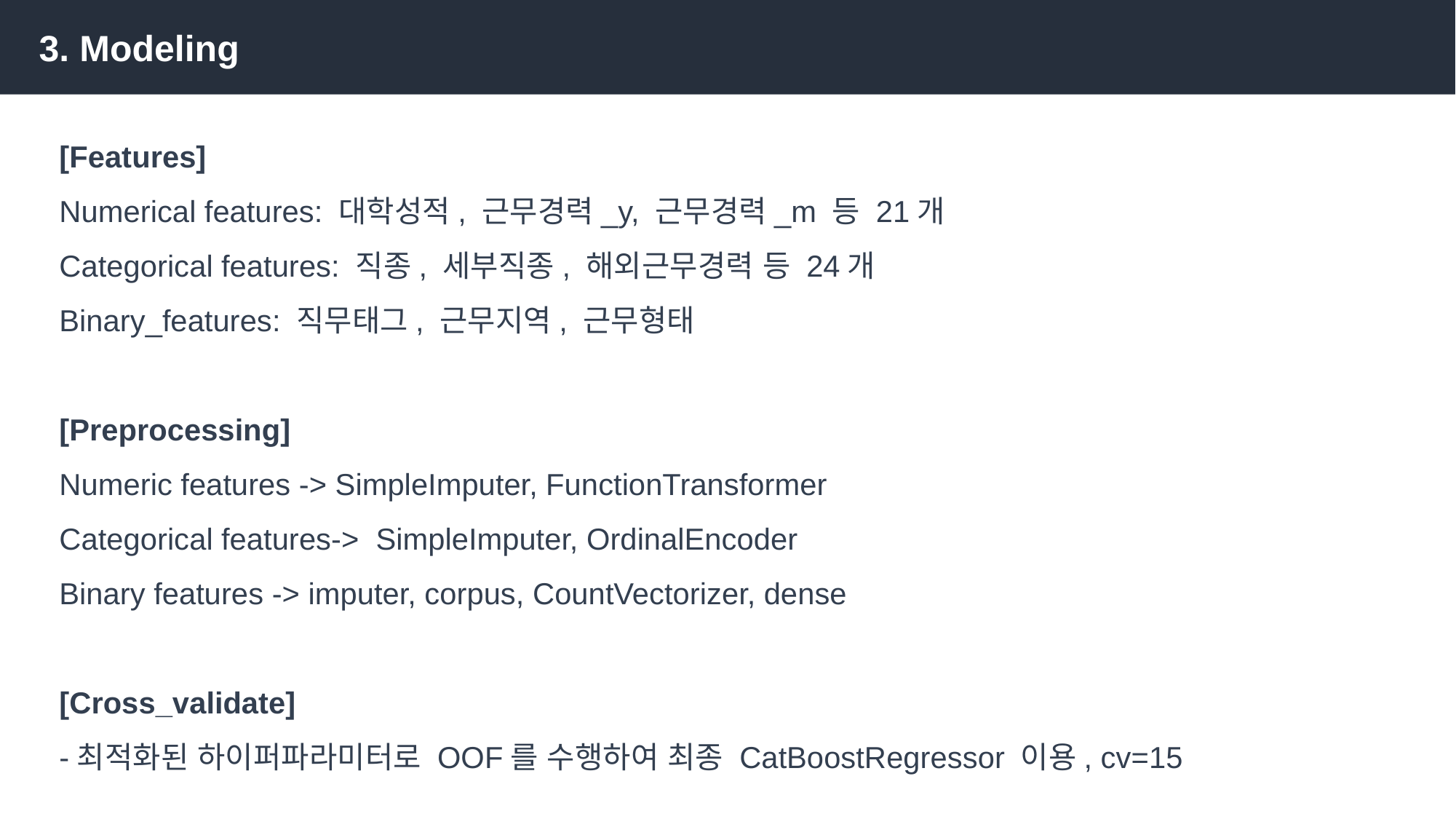

3. Modeling

[Features]
Numerical features: 대학성적, 근무경력_y, 근무경력_m 등 21개
Categorical features: 직종, 세부직종, 해외근무경력 등 24개
Binary_features: 직무태그, 근무지역, 근무형태

[Preprocessing]
Numeric features -> SimpleImputer, FunctionTransformer
Categorical features->  SimpleImputer, OrdinalEncoder
Binary features -> imputer, corpus, CountVectorizer, dense

[Cross_validate]
-최적화된 하이퍼파라미터로 OOF를 수행하여 최종 CatBoostRegressor 이용, cv=15